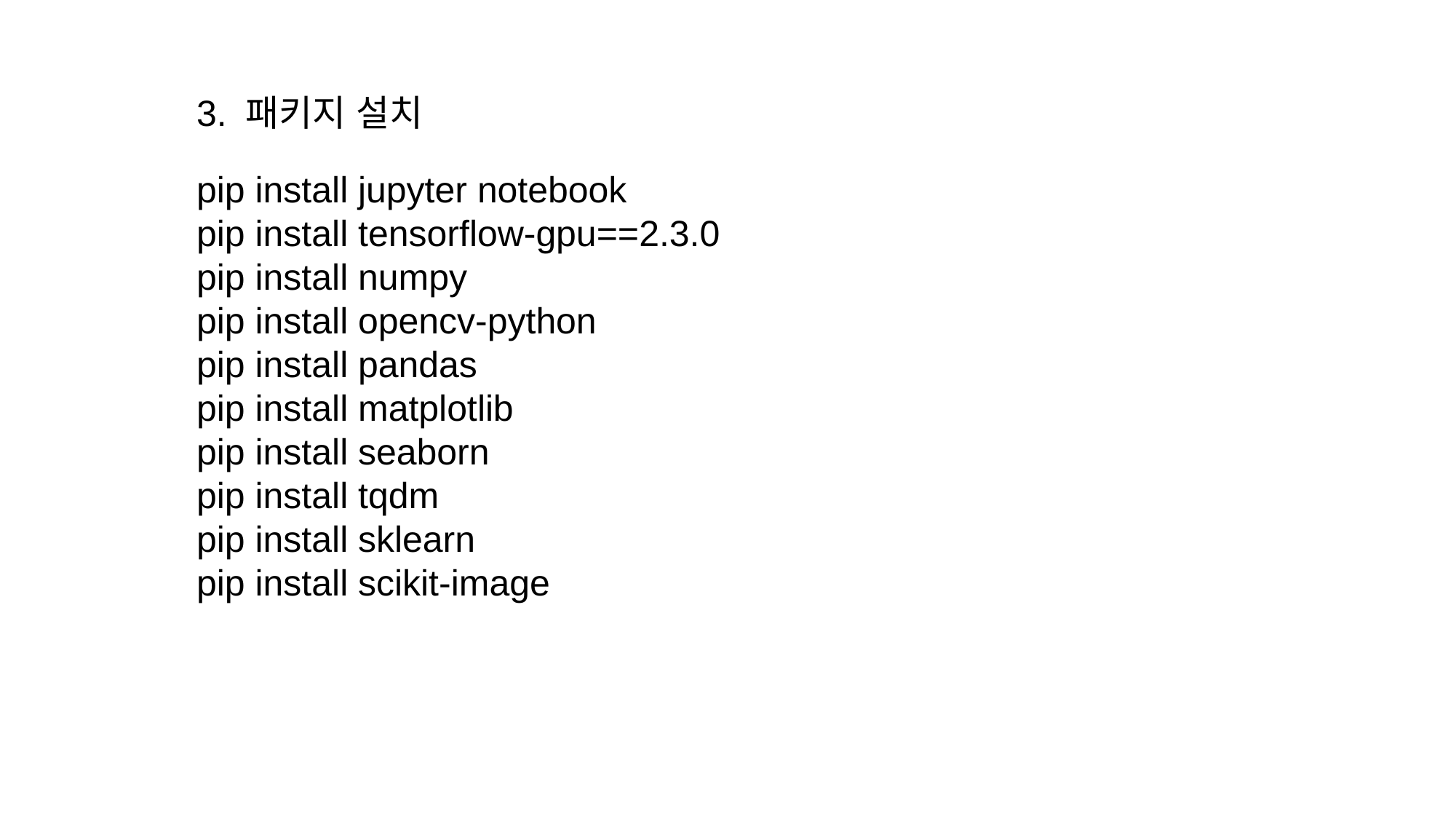

3. 패키지 설치

pip install jupyter notebook
pip install tensorflow-gpu==2.3.0
pip install numpy
pip install opencv-python
pip install pandas
pip install matplotlib
pip install seaborn
pip install tqdm
pip install sklearn
pip install scikit-image